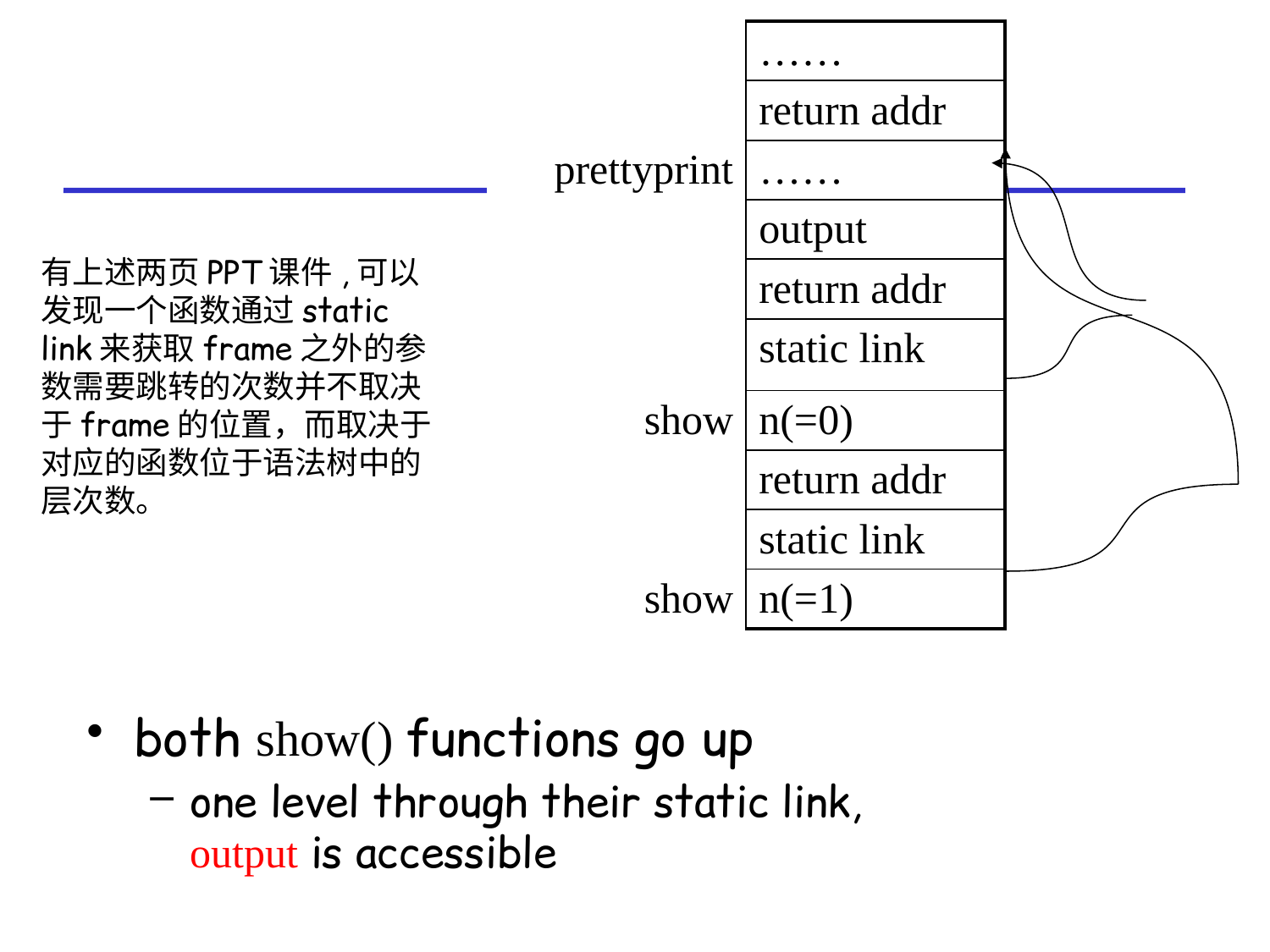

|  | …… |
| --- | --- |
|  | return addr |
| prettyprint | …… |
|  | output |
|  | return addr |
|  | static link |
| show | n(=0) |
|  | return addr |
|  | static link |
| show | n(=1) |
有上述两页PPT课件,可以发现一个函数通过static link来获取frame之外的参数需要跳转的次数并不取决于frame的位置，而取决于对应的函数位于语法树中的层次数。
both show() functions go up
one level through their static link, output is accessible
38